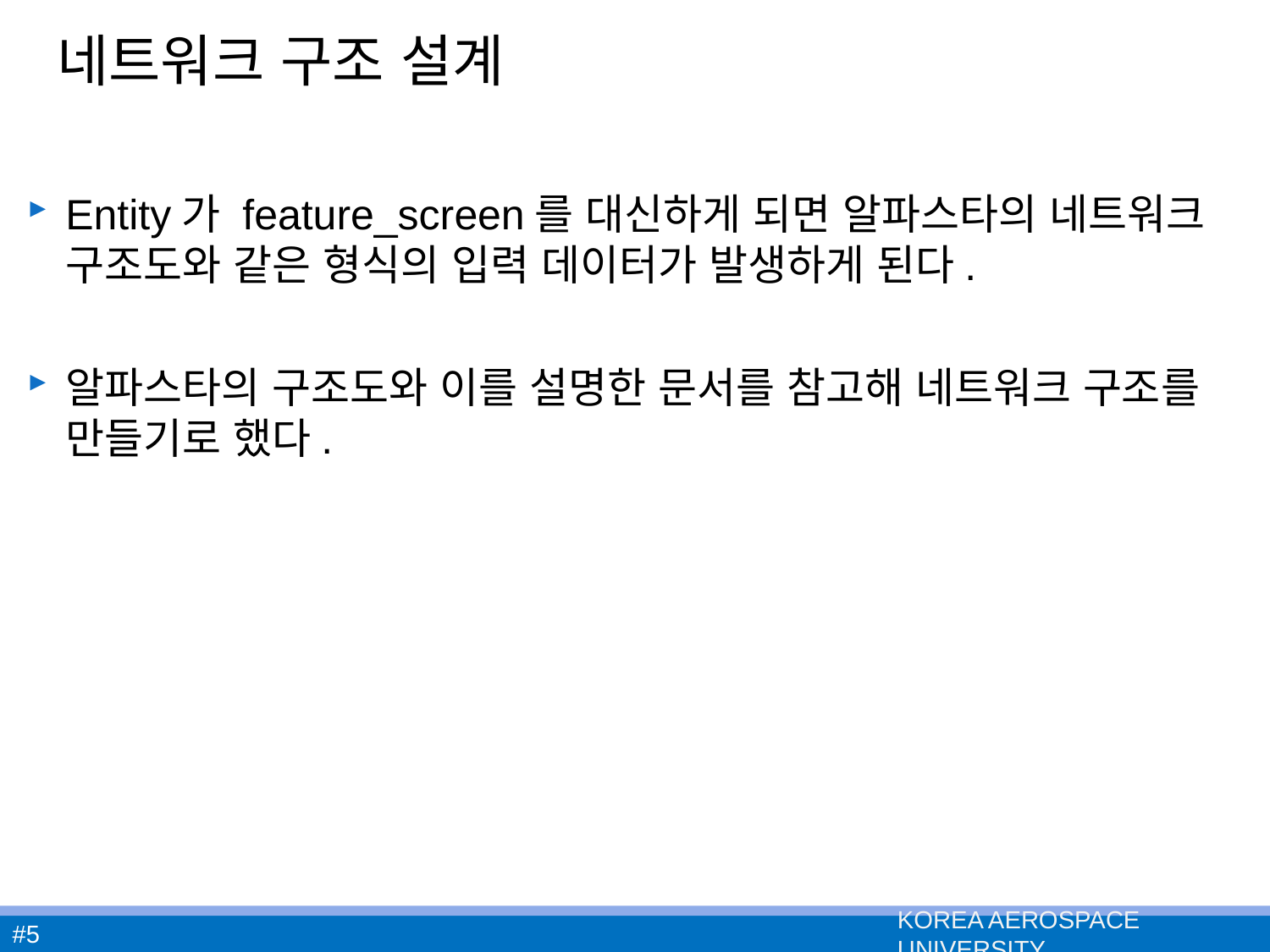

# 네트워크 구조 설계

Entity가 feature_screen를 대신하게 되면 알파스타의 네트워크 구조도와 같은 형식의 입력 데이터가 발생하게 된다.

알파스타의 구조도와 이를 설명한 문서를 참고해 네트워크 구조를 만들기로 했다.
#5